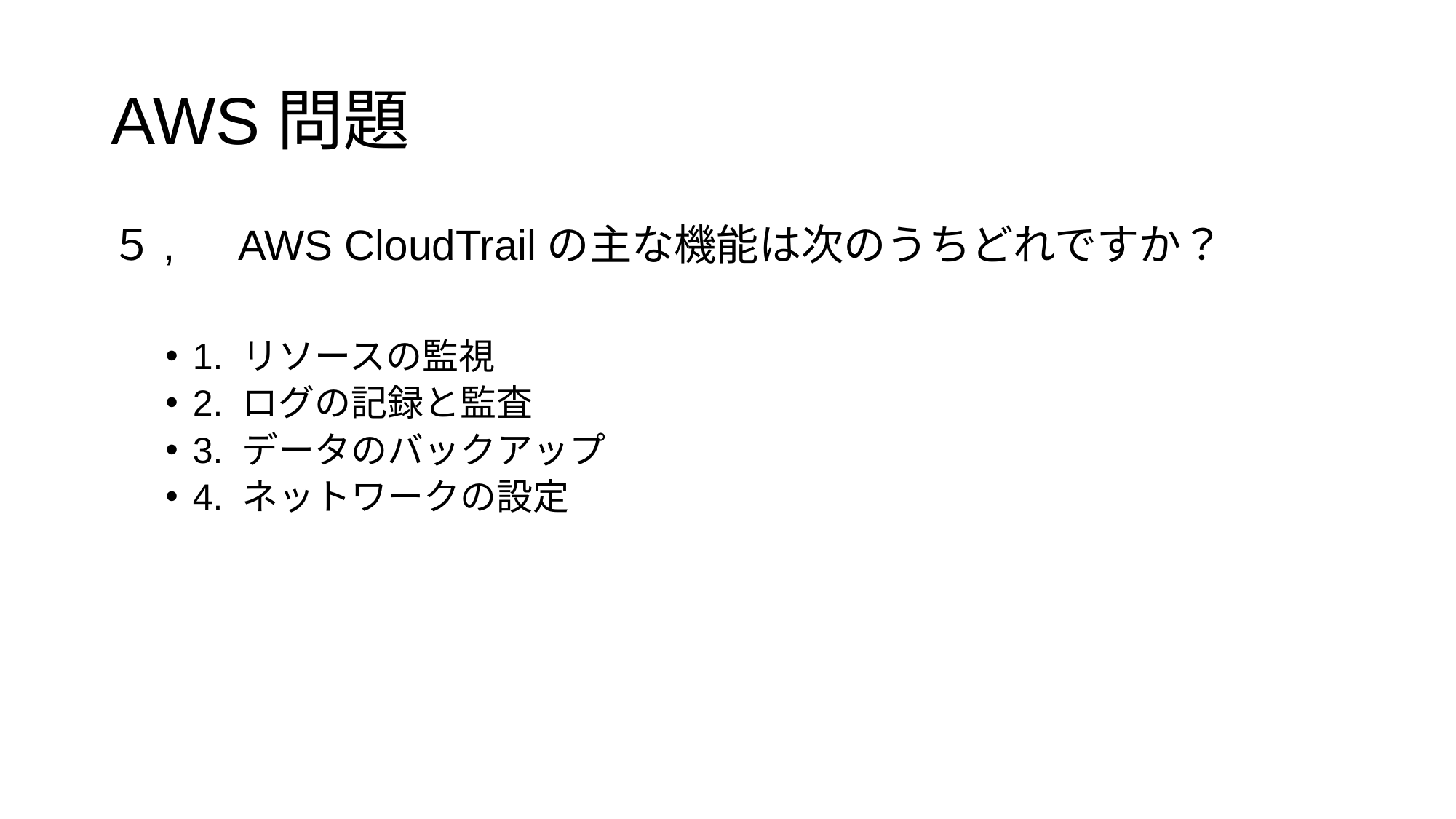

# AWS問題
５,　AWS CloudTrailの主な機能は次のうちどれですか？

1. リソースの監視
2. ログの記録と監査
3. データのバックアップ
4. ネットワークの設定